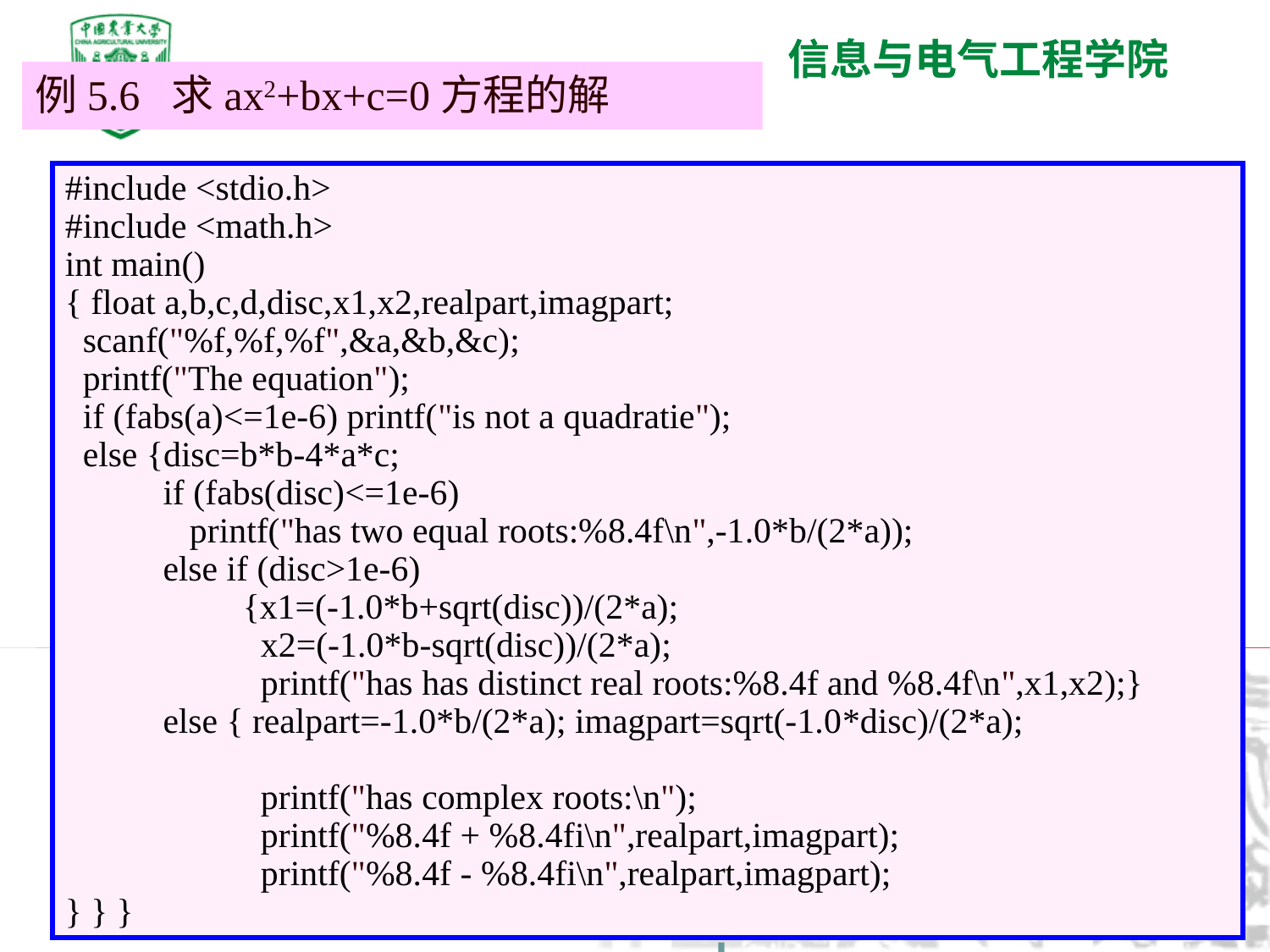

例5.6  求ax2+bx+c=0方程的解
#include <stdio.h>
#include <math.h>
int main()
{ float a,b,c,d,disc,x1,x2,realpart,imagpart;
  scanf("%f,%f,%f",&a,&b,&c);
  printf("The equation");
  if (fabs(a)<=1e-6) printf("is not a quadratie");
  else {disc=b*b-4*a*c;
           if (fabs(disc)<=1e-6)
              printf("has two equal roots:%8.4f\n",-1.0*b/(2*a));
           else if (disc>1e-6)
                    {x1=(-1.0*b+sqrt(disc))/(2*a);
                      x2=(-1.0*b-sqrt(disc))/(2*a);
                      printf("has has distinct real roots:%8.4f and %8.4f\n",x1,x2);}
           else { realpart=-1.0*b/(2*a); imagpart=sqrt(-1.0*disc)/(2*a);
                      printf("has complex roots:\n");
                      printf("%8.4f + %8.4fi\n",realpart,imagpart);
                      printf("%8.4f - %8.4fi\n",realpart,imagpart);
} } }